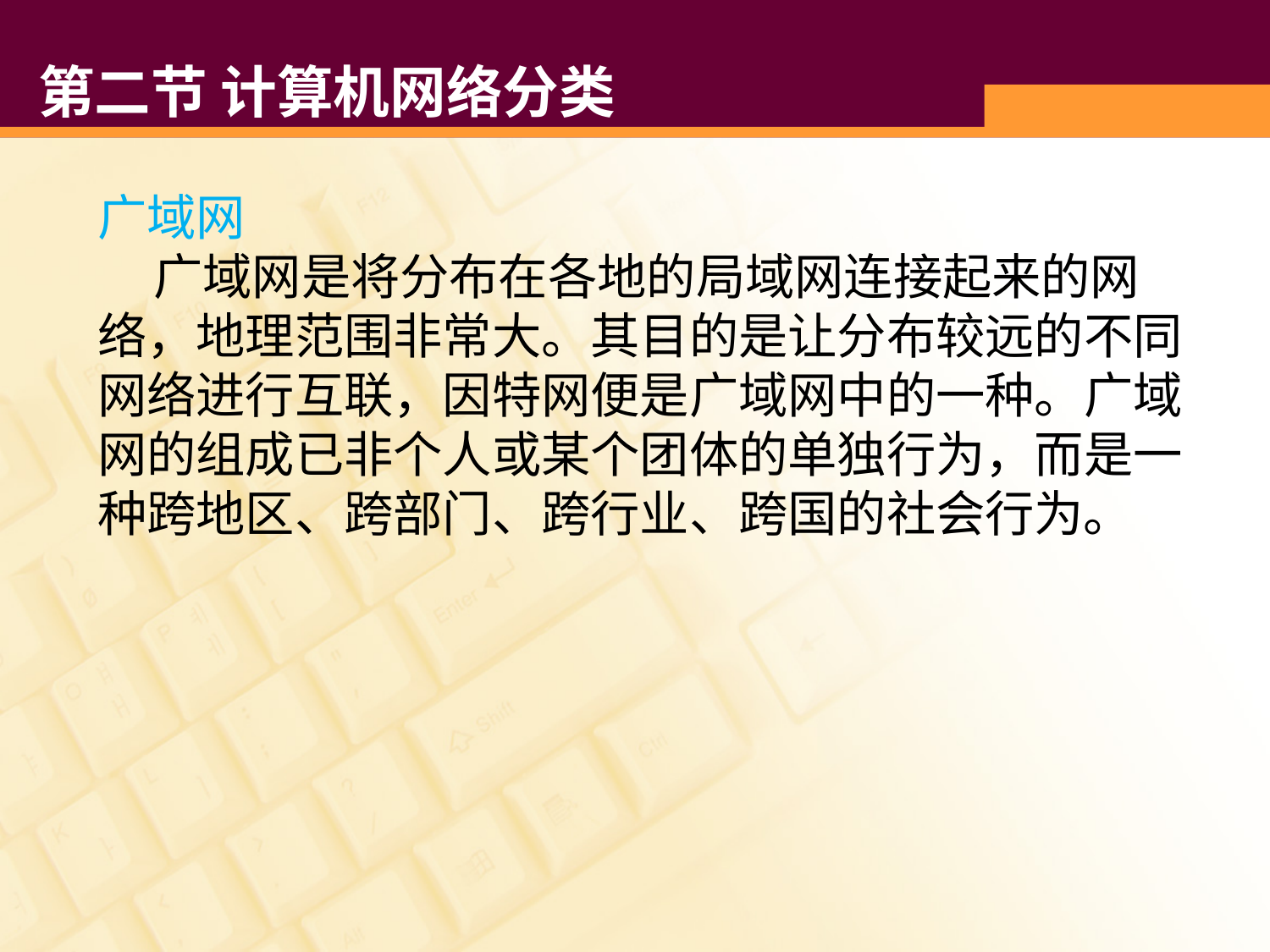

# 第二节 计算机网络分类
广域网
    广域网是将分布在各地的局域网连接起来的网络，地理范围非常大。其目的是让分布较远的不同网络进行互联，因特网便是广域网中的一种。广域网的组成已非个人或某个团体的单独行为，而是一种跨地区、跨部门、跨行业、跨国的社会行为。